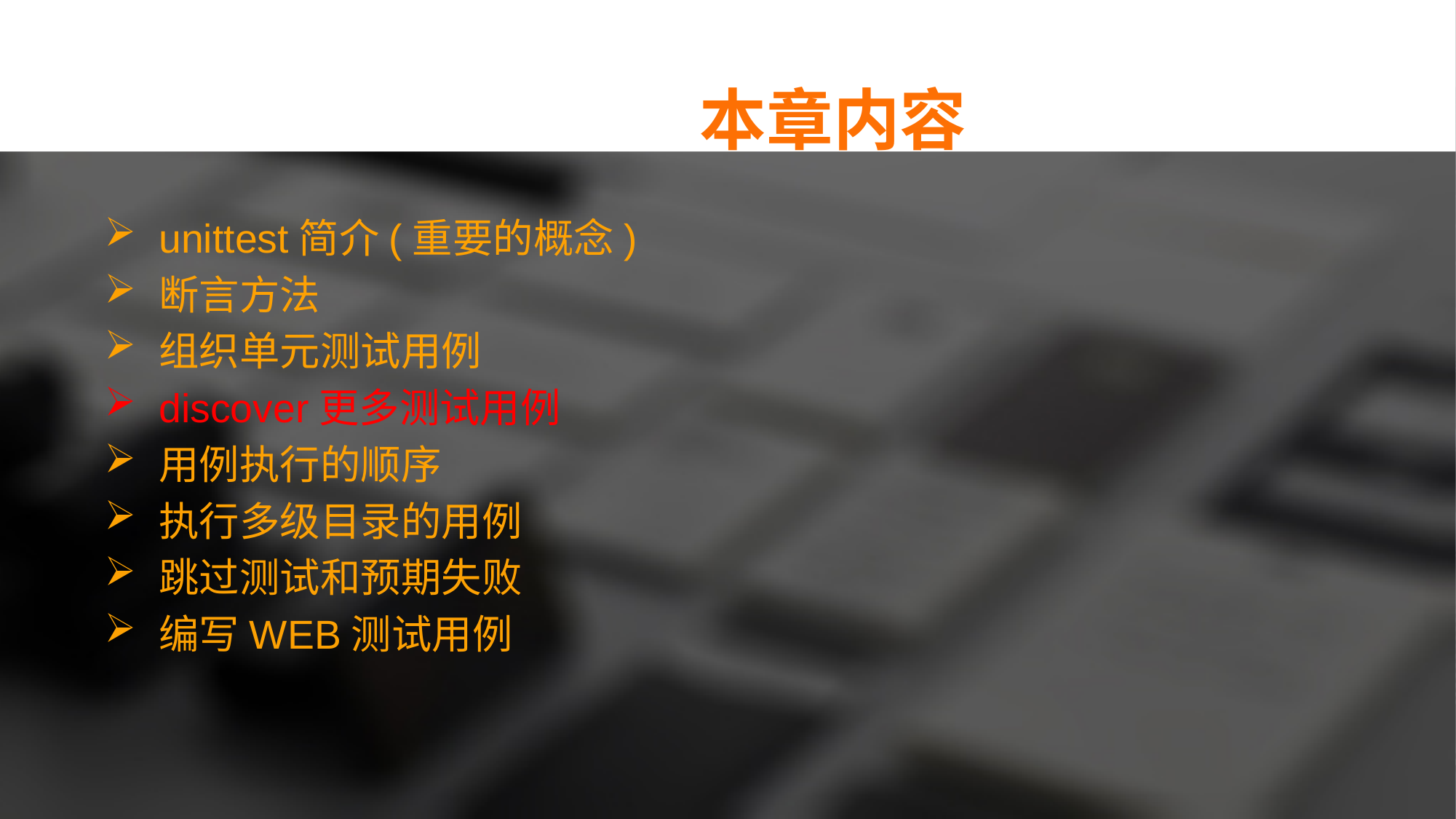

本章内容
unittest简介(重要的概念)
断言方法
组织单元测试用例
discover更多测试用例
用例执行的顺序
执行多级目录的用例
跳过测试和预期失败
编写WEB测试用例